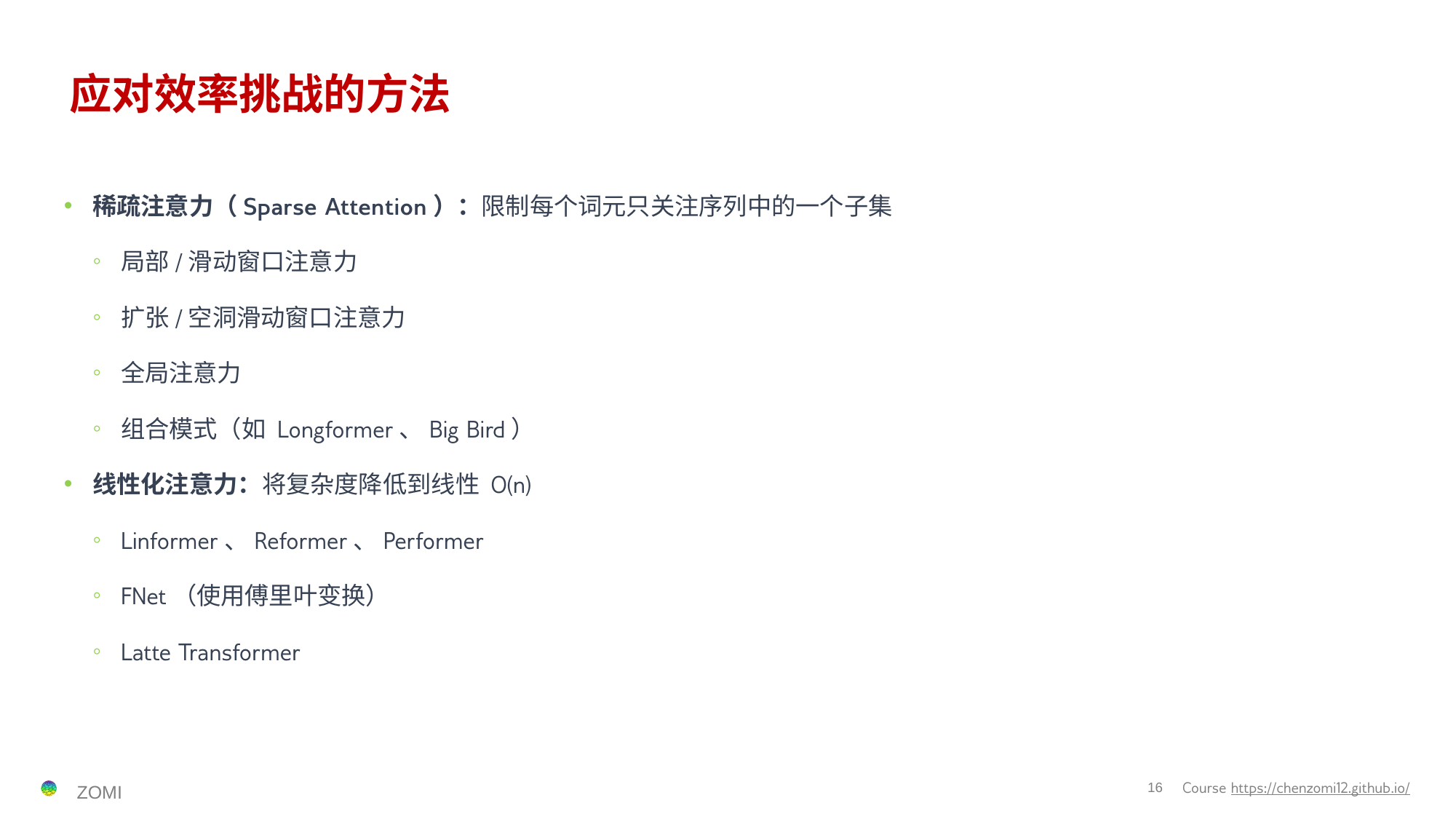

# 应对效率挑战的方法
稀疏注意力（Sparse Attention）：限制每个词元只关注序列中的一个子集
局部/滑动窗口注意力
扩张/空洞滑动窗口注意力
全局注意力
组合模式（如 Longformer、Big Bird）
线性化注意力：将复杂度降低到线性 O(n)
Linformer、Reformer、Performer
FNet（使用傅里叶变换）
Latte Transformer